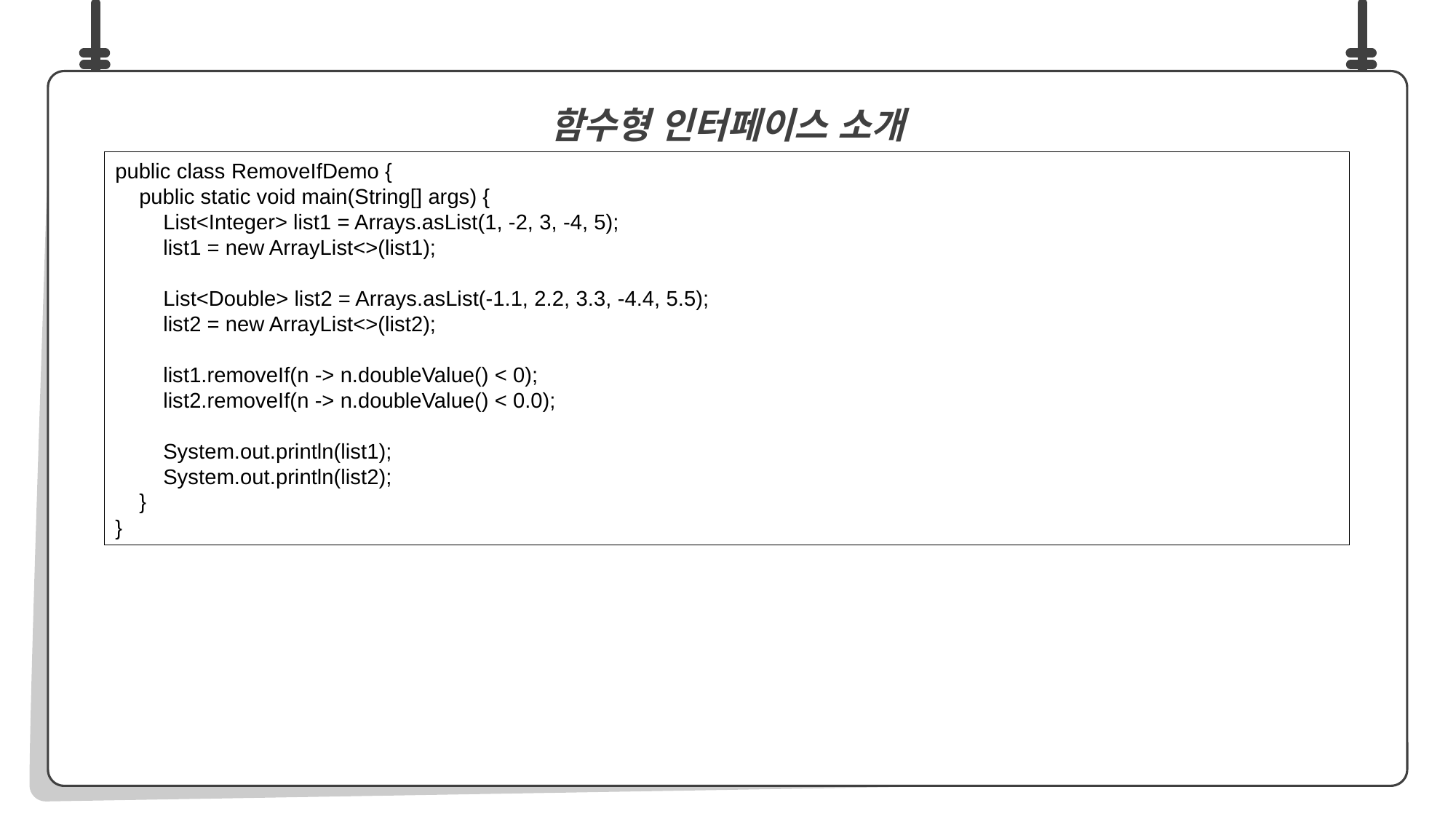

함수형 인터페이스 소개

public class RemoveIfDemo {
    public static void main(String[] args) {
        List<Integer> list1 = Arrays.asList(1, -2, 3, -4, 5);
        list1 = new ArrayList<>(list1);

        List<Double> list2 = Arrays.asList(-1.1, 2.2, 3.3, -4.4, 5.5);
        list2 = new ArrayList<>(list2);

        list1.removeIf(n -> n.doubleValue() < 0);
        list2.removeIf(n -> n.doubleValue() < 0.0);

        System.out.println(list1);
        System.out.println(list2);
    }
}